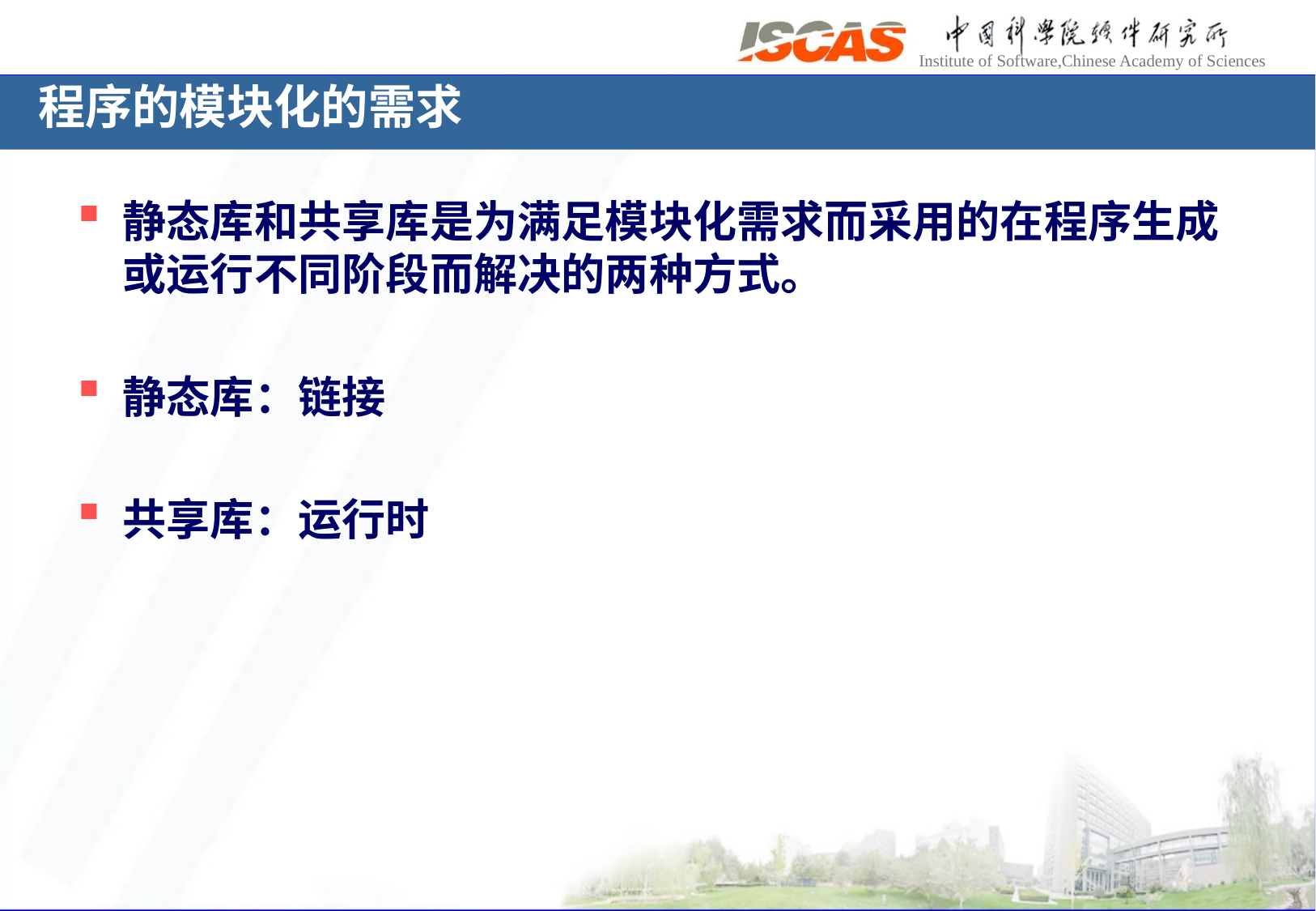

程序的模块化的需求
静态库和共享库是为满足模块化需求而采用的在程序生成或运行不同阶段而解决的两种方式。

静态库：链接

共享库：运行时